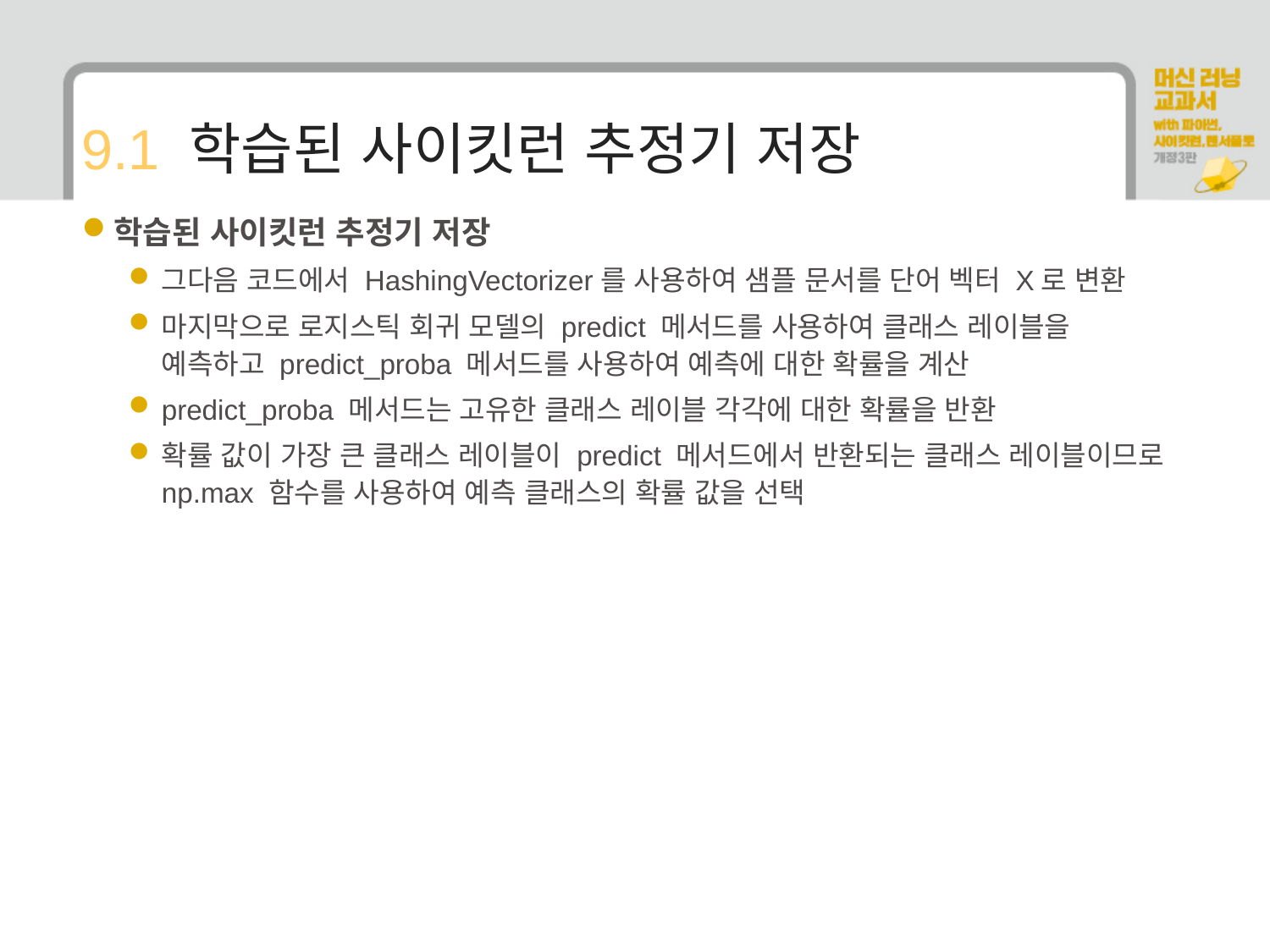

# 9.1 학습된 사이킷런 추정기 저장
학습된 사이킷런 추정기 저장
그다음 코드에서 HashingVectorizer를 사용하여 샘플 문서를 단어 벡터 X로 변환
마지막으로 로지스틱 회귀 모델의 predict 메서드를 사용하여 클래스 레이블을 예측하고 predict_proba 메서드를 사용하여 예측에 대한 확률을 계산
predict_proba 메서드는 고유한 클래스 레이블 각각에 대한 확률을 반환
확률 값이 가장 큰 클래스 레이블이 predict 메서드에서 반환되는 클래스 레이블이므로 np.max 함수를 사용하여 예측 클래스의 확률 값을 선택